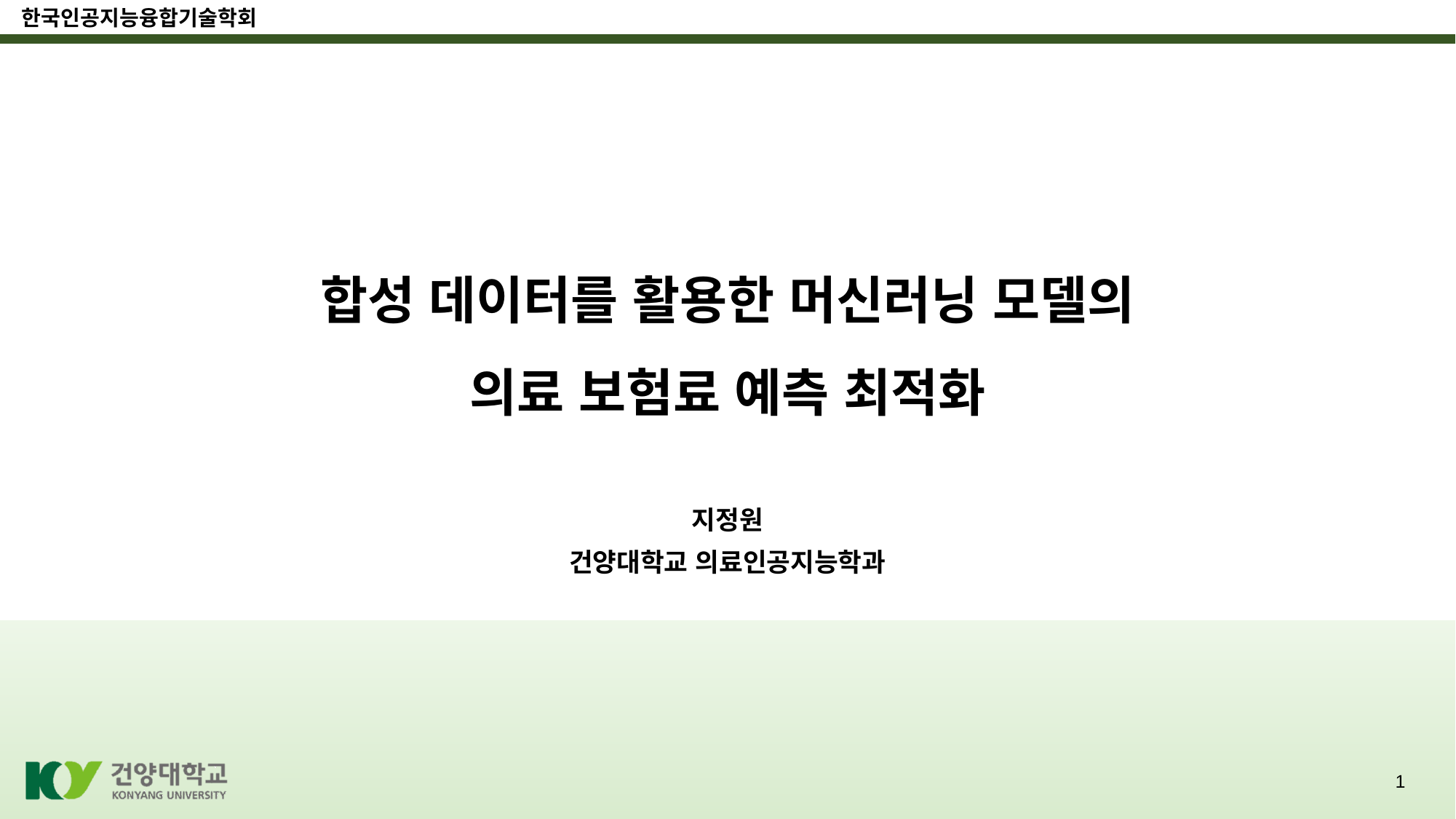

# 합성 데이터를 활용한 머신러닝 모델의 의료 보험료 예측 최적화
지정원
건양대학교 의료인공지능학과
1